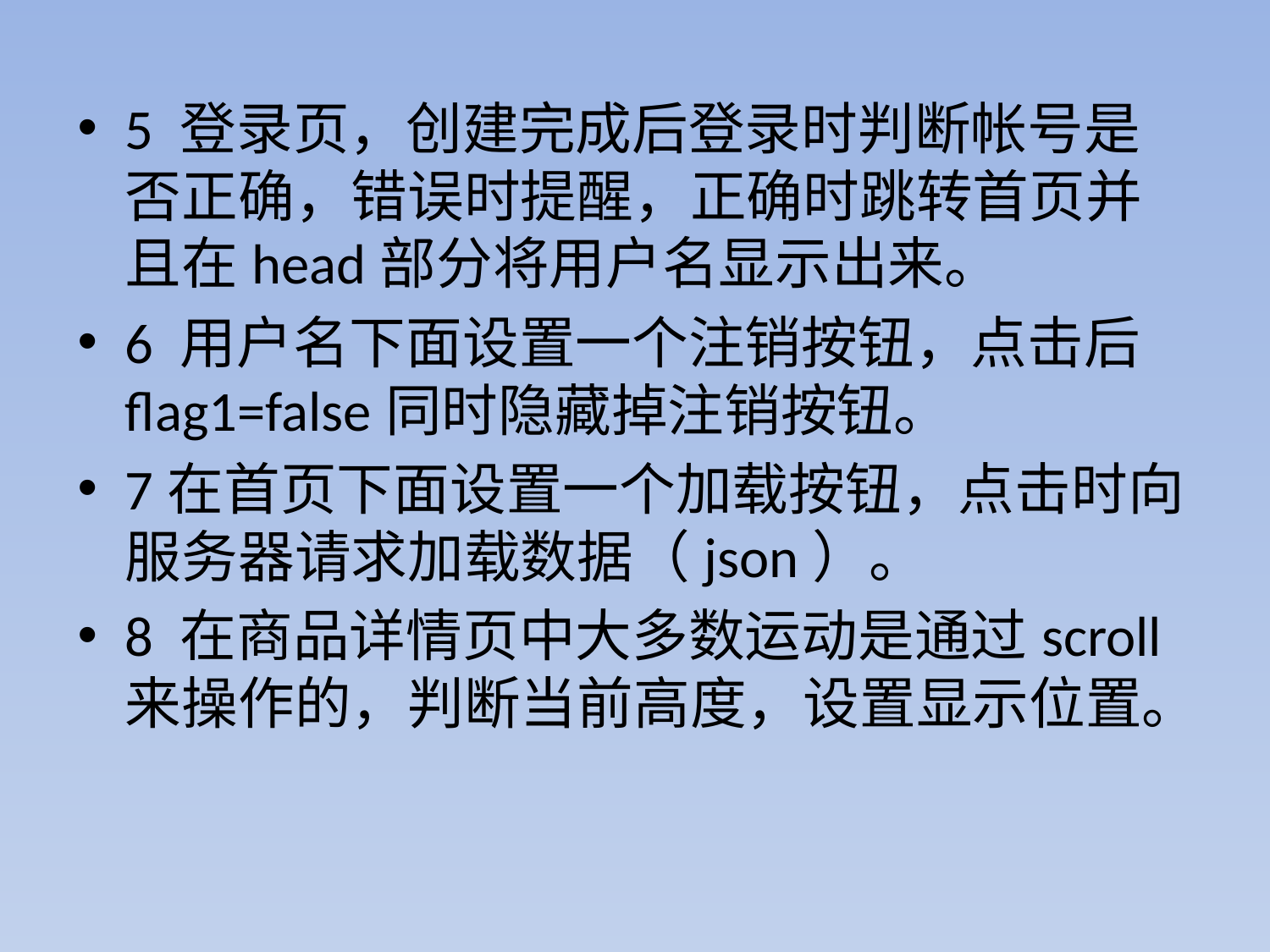

5 登录页，创建完成后登录时判断帐号是否正确，错误时提醒，正确时跳转首页并且在head部分将用户名显示出来。
6 用户名下面设置一个注销按钮，点击后flag1=false同时隐藏掉注销按钮。
7在首页下面设置一个加载按钮，点击时向服务器请求加载数据（json）。
8 在商品详情页中大多数运动是通过scroll来操作的，判断当前高度，设置显示位置。